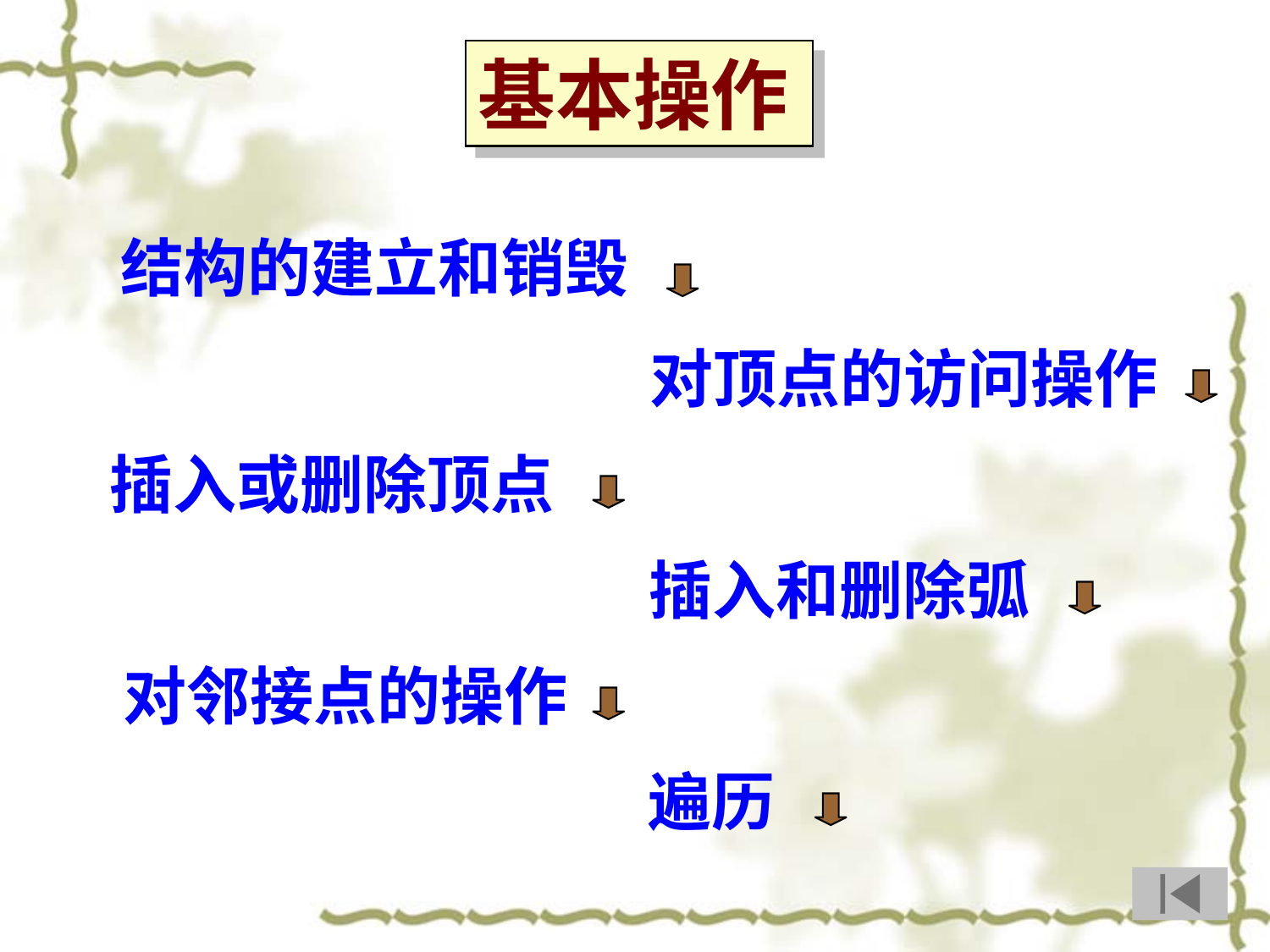

基本操作
结构的建立和销毁

对顶点的访问操作

插入或删除顶点

插入和删除弧

对邻接点的操作

遍历